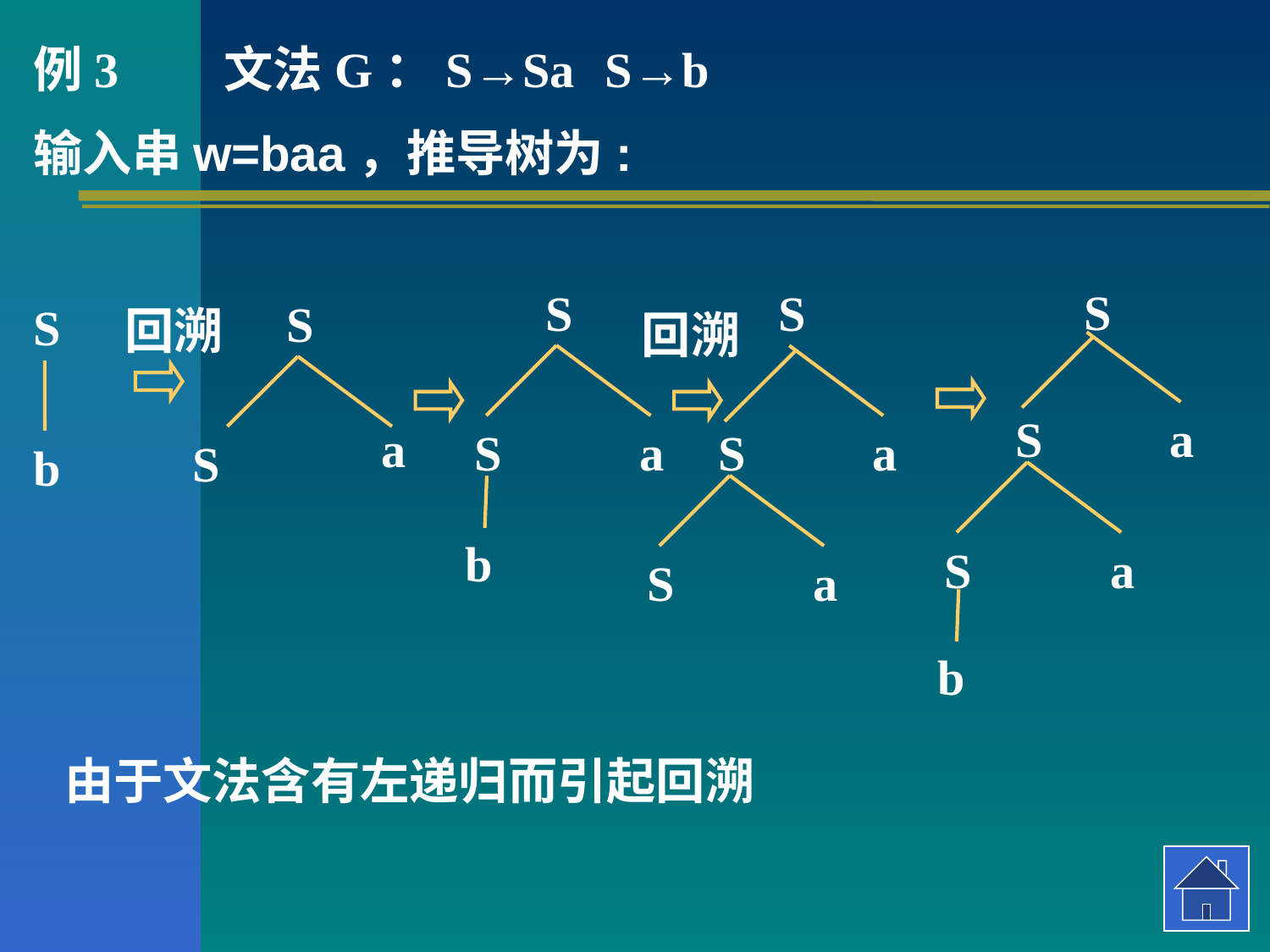

例3	文法G：S→Sa	S→b
输入串w=baa，推导树为:
S

S
a

S
a

b
S

S
a

b
S
回溯

S
a

S
a
S
回溯

a
S
S

b
由于文法含有左递归而引起回溯